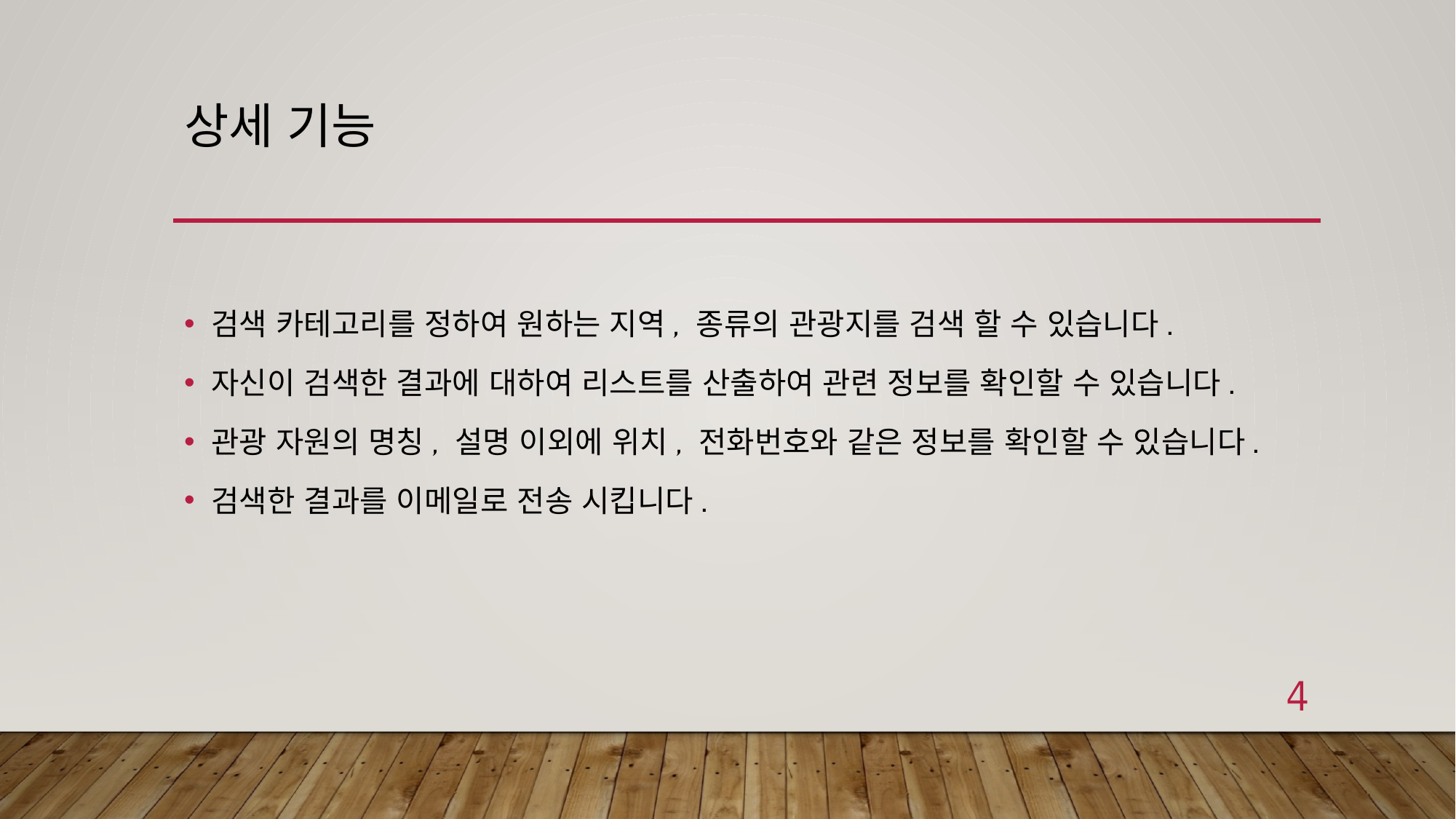

# 상세 기능

검색 카테고리를 정하여 원하는 지역, 종류의 관광지를 검색 할 수 있습니다.
자신이 검색한 결과에 대하여 리스트를 산출하여 관련 정보를 확인할 수 있습니다.
관광 자원의 명칭, 설명 이외에 위치, 전화번호와 같은 정보를 확인할 수 있습니다.
검색한 결과를 이메일로 전송 시킵니다.
4